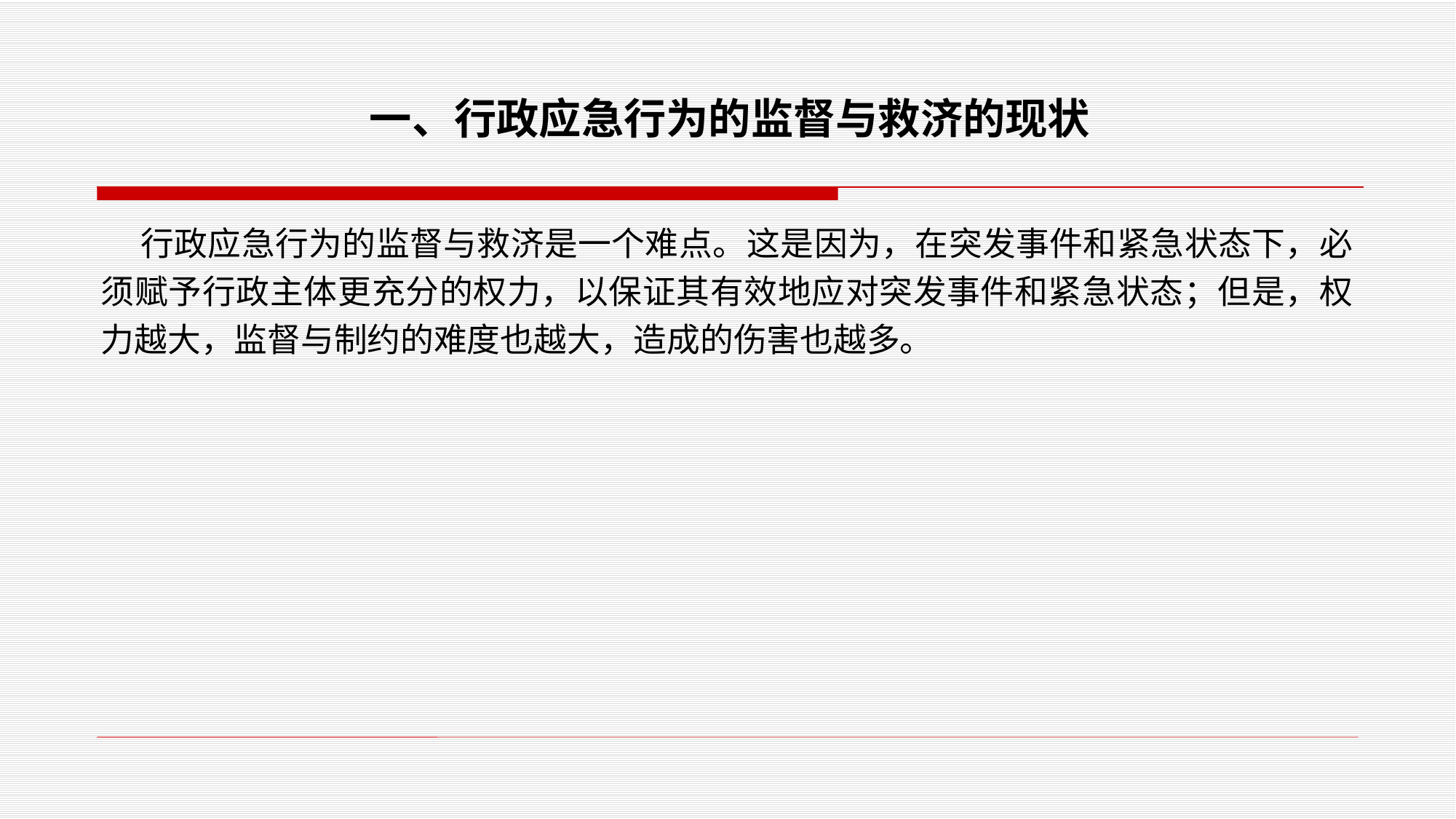

#
一、行政应急行为的监督与救济的现状
    行政应急行为的监督与救济是一个难点。这是因为，在突发事件和紧急状态下，必须赋予行政主体更充分的权力，以保证其有效地应对突发事件和紧急状态；但是，权力越大，监督与制约的难度也越大，造成的伤害也越多。